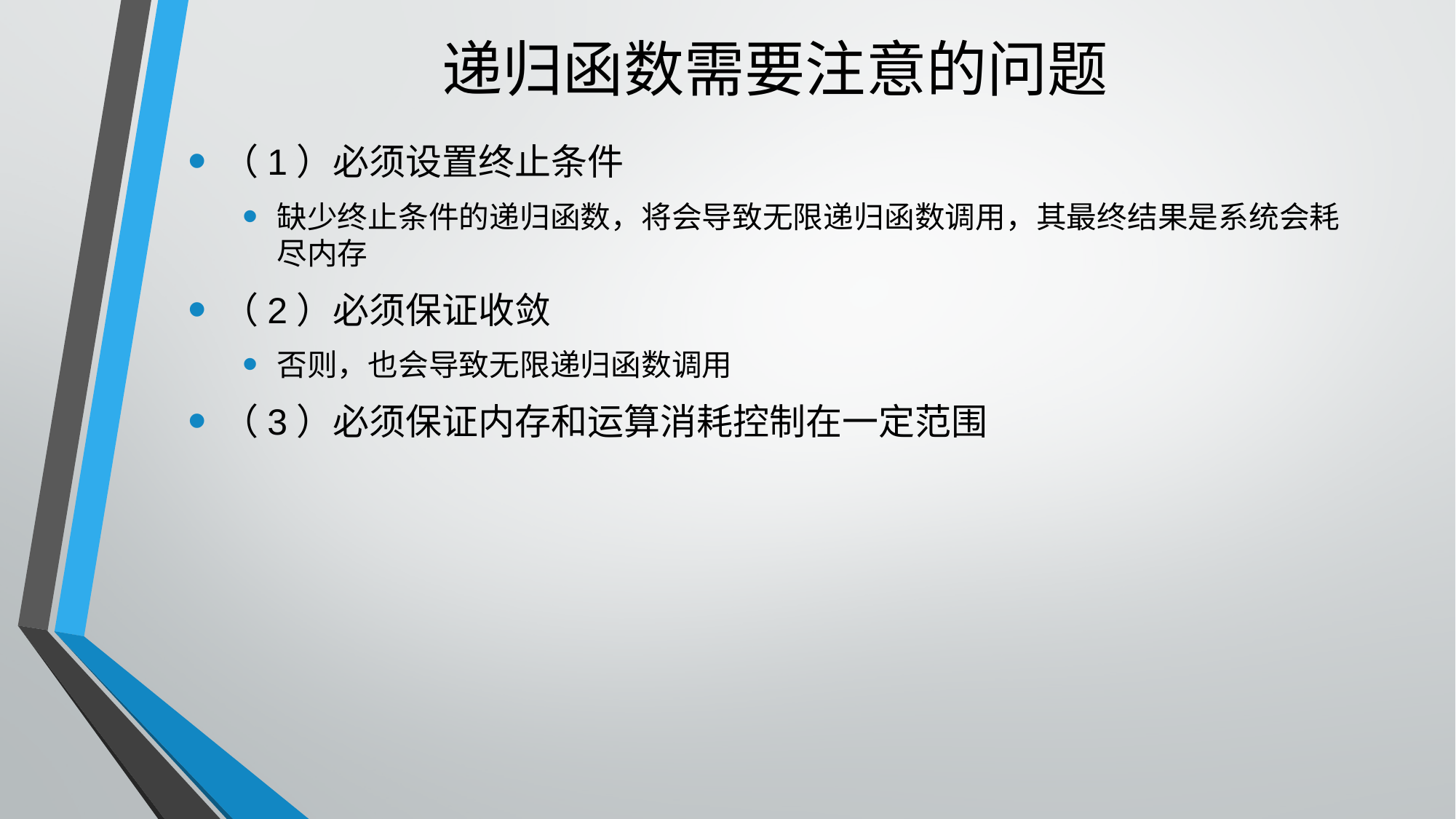

# 递归函数需要注意的问题
（1）必须设置终止条件
缺少终止条件的递归函数，将会导致无限递归函数调用，其最终结果是系统会耗尽内存
（2）必须保证收敛
否则，也会导致无限递归函数调用
（3）必须保证内存和运算消耗控制在一定范围